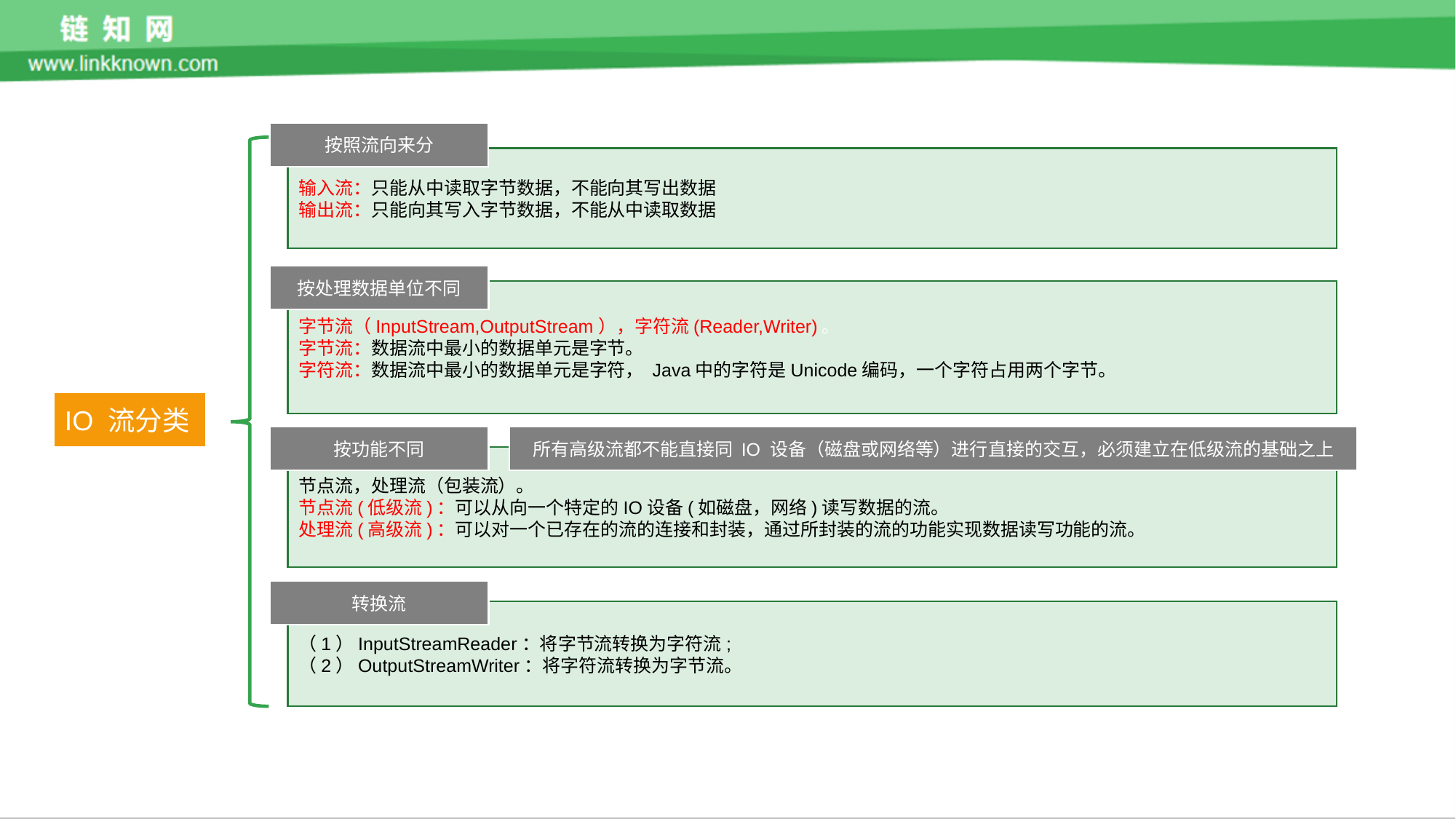

按照流向来分

输入流：只能从中读取字节数据，不能向其写出数据
输出流：只能向其写入字节数据，不能从中读取数据
按处理数据单位不同
字节流（InputStream,OutputStream），字符流(Reader,Writer)。
字节流：数据流中最小的数据单元是字节。
字符流：数据流中最小的数据单元是字符， Java中的字符是Unicode编码，一个字符占用两个字节。
IO 流分类
按功能不同
所有高级流都不能直接同 IO 设备（磁盘或网络等）进行直接的交互，必须建立在低级流的基础之上
节点流，处理流（包装流）。
节点流(低级流)：可以从向一个特定的IO设备(如磁盘，网络)读写数据的流。
处理流(高级流)：可以对一个已存在的流的连接和封装，通过所封装的流的功能实现数据读写功能的流。
转换流
（1）InputStreamReader：将字节流转换为字符流;
（2）OutputStreamWriter：将字符流转换为字节流。